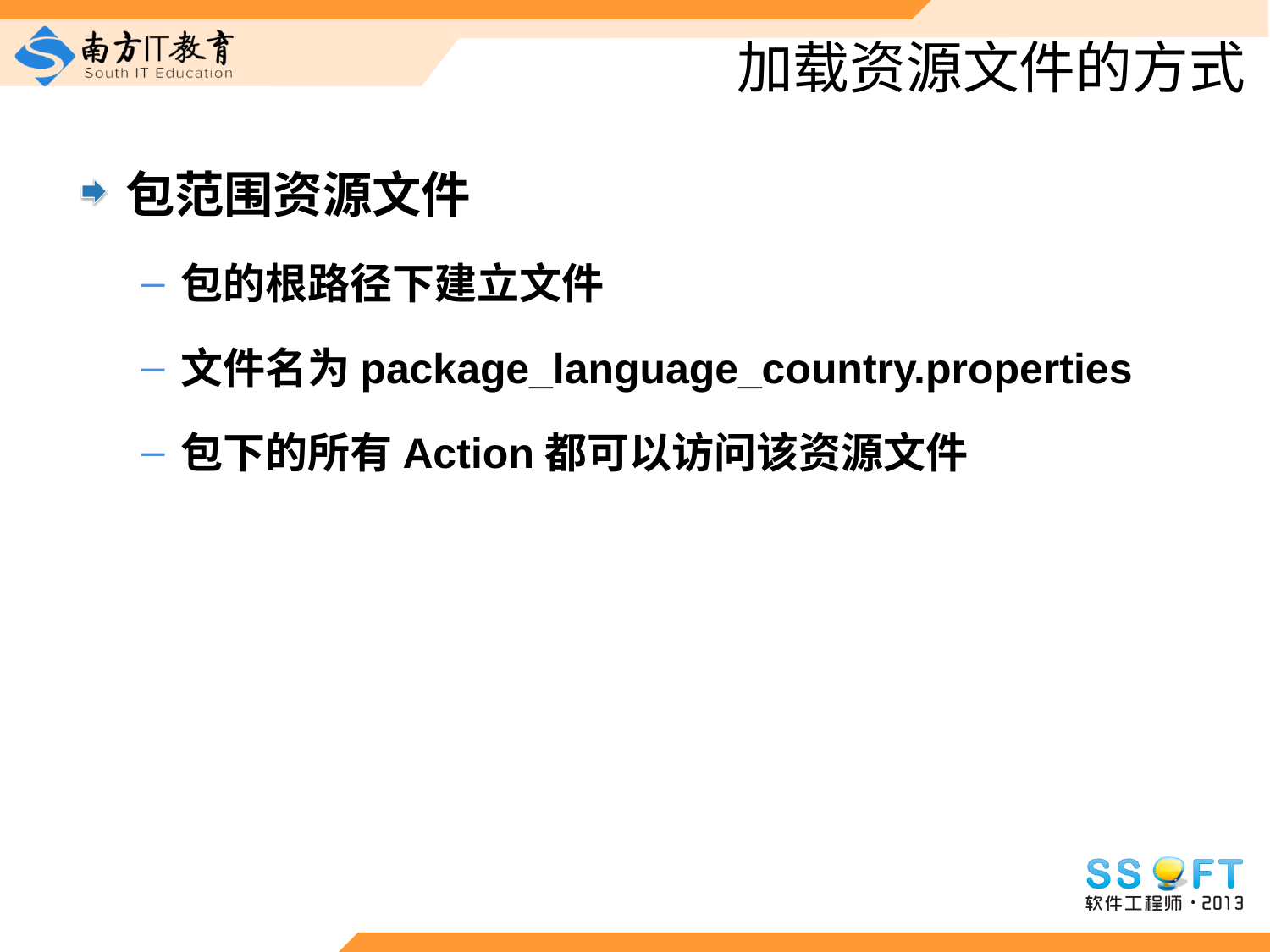

# 加载资源文件的方式
包范围资源文件
包的根路径下建立文件
文件名为package_language_country.properties
包下的所有Action都可以访问该资源文件